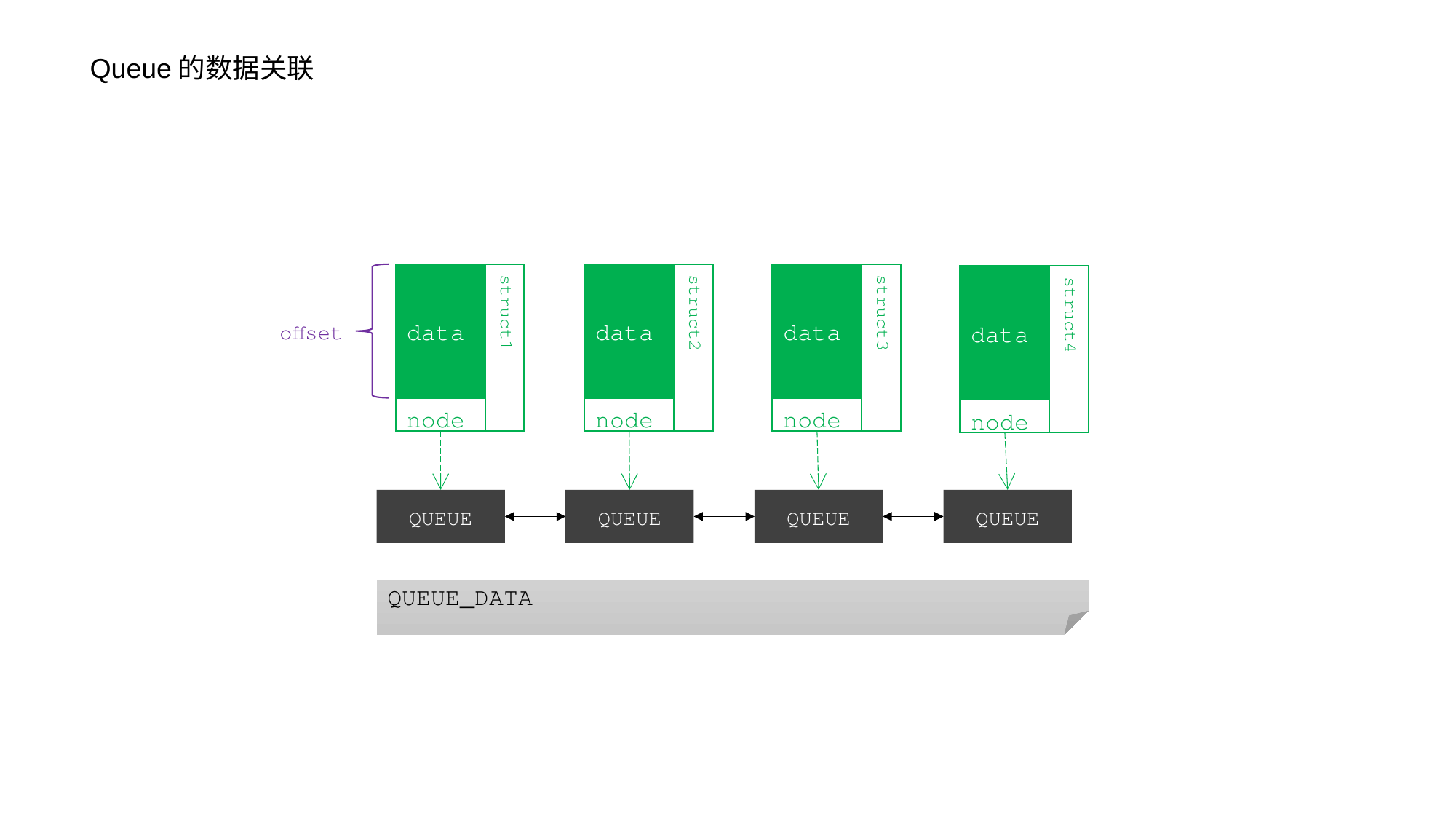

Queue的数据关联

struct1
data
struct2
data
struct3
data
struct4
data
offset
node
node
node
node
QUEUE
QUEUE
QUEUE
QUEUE
QUEUE_DATA